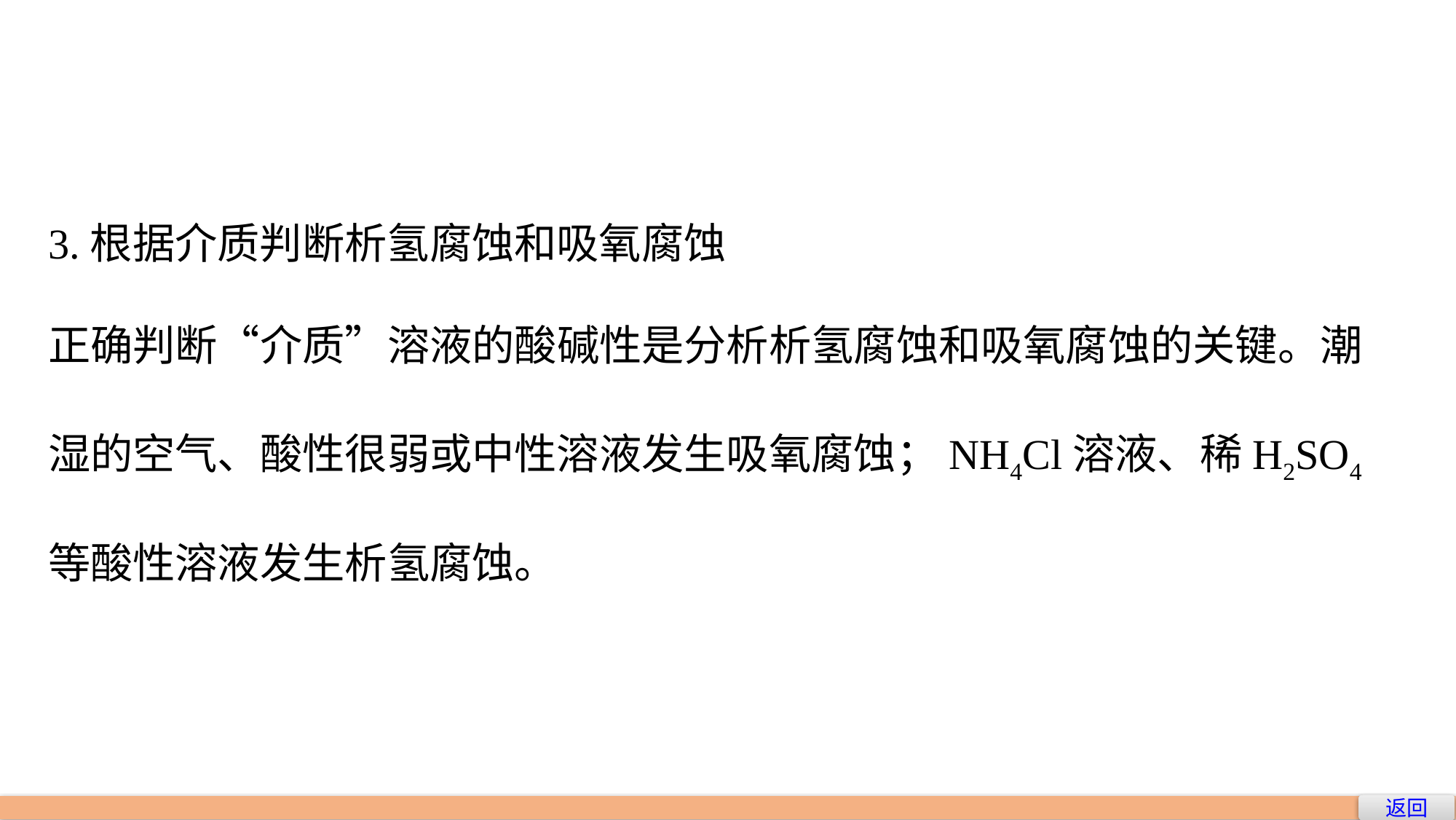

3.根据介质判断析氢腐蚀和吸氧腐蚀
正确判断“介质”溶液的酸碱性是分析析氢腐蚀和吸氧腐蚀的关键。潮湿的空气、酸性很弱或中性溶液发生吸氧腐蚀；NH4Cl溶液、稀H2SO4等酸性溶液发生析氢腐蚀。
返回